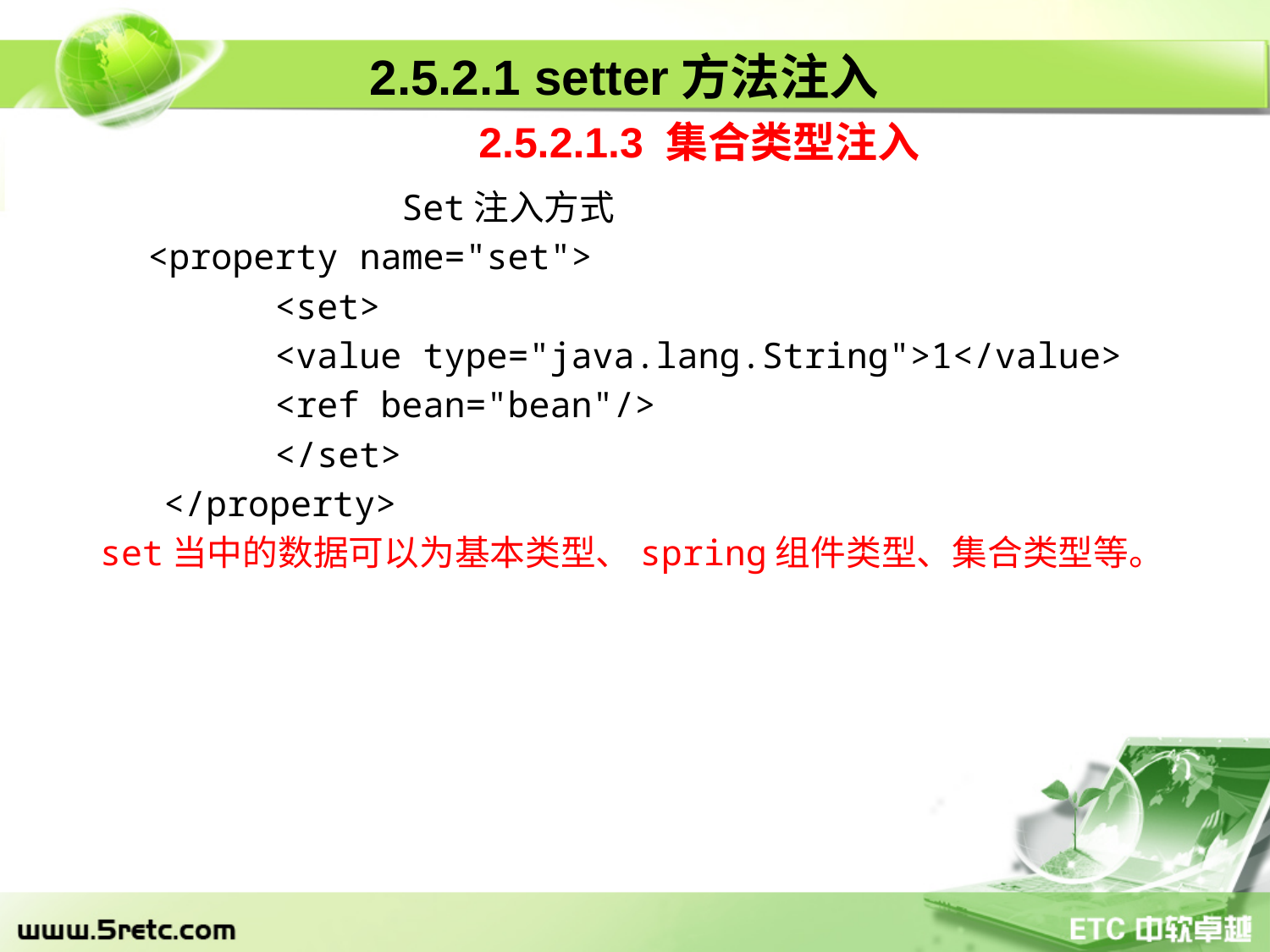

2.5.2.1 setter方法注入

2.5.2.1.3 集合类型注入
			Set注入方式
	<property name="set">
   	<set>
   	<value type="java.lang.String">1</value>
 		<ref bean="bean"/>
   	</set>
   </property>
set当中的数据可以为基本类型、spring组件类型、集合类型等。